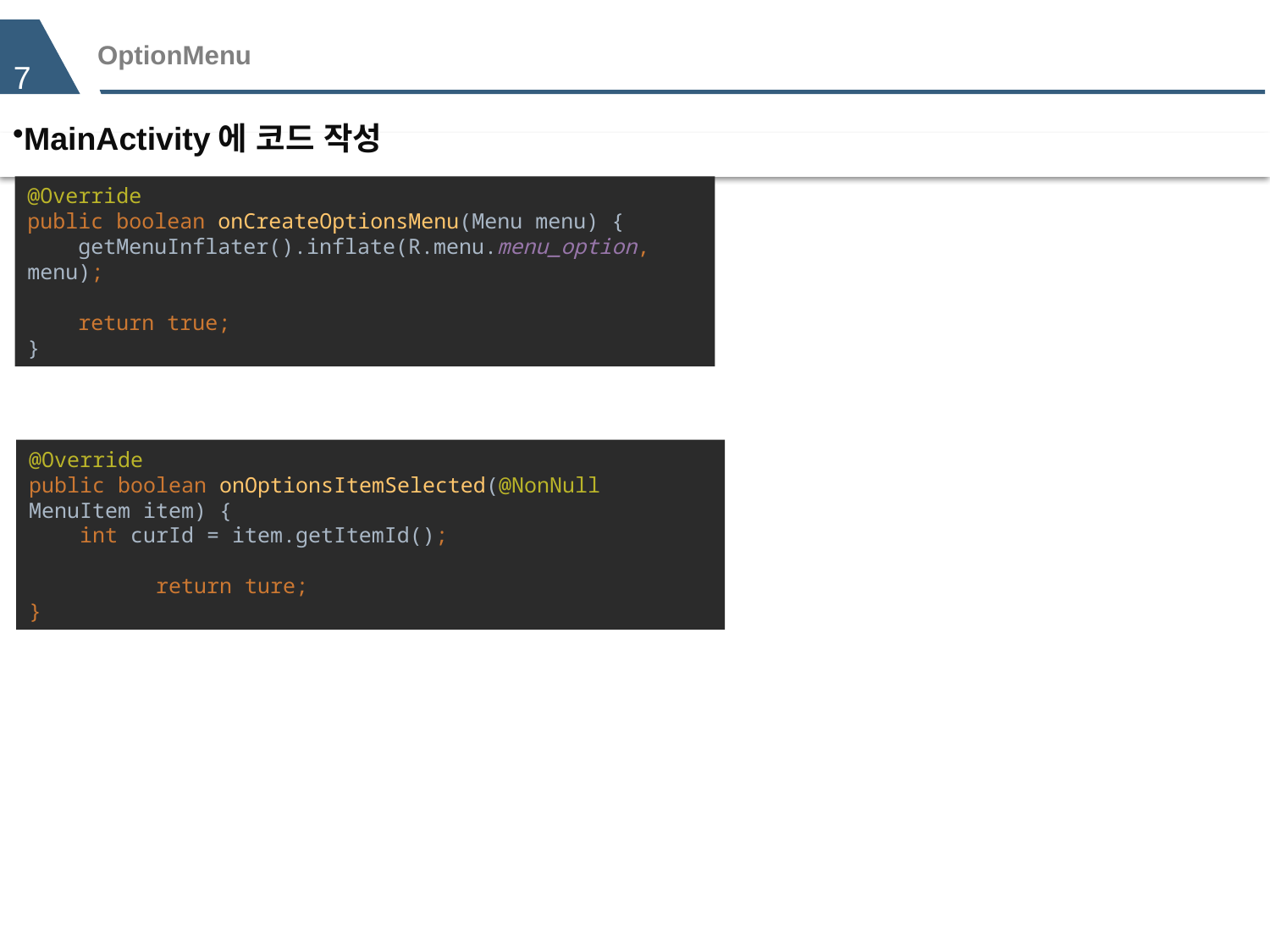

# OptionMenu
7
MainActivity에 코드 작성
@Override
public boolean onCreateOptionsMenu(Menu menu) {
    getMenuInflater().inflate(R.menu.menu_option, menu);
    return true;
}
@Override
public boolean onOptionsItemSelected(@NonNull MenuItem item) {
    int curId = item.getItemId();
	return ture;
}